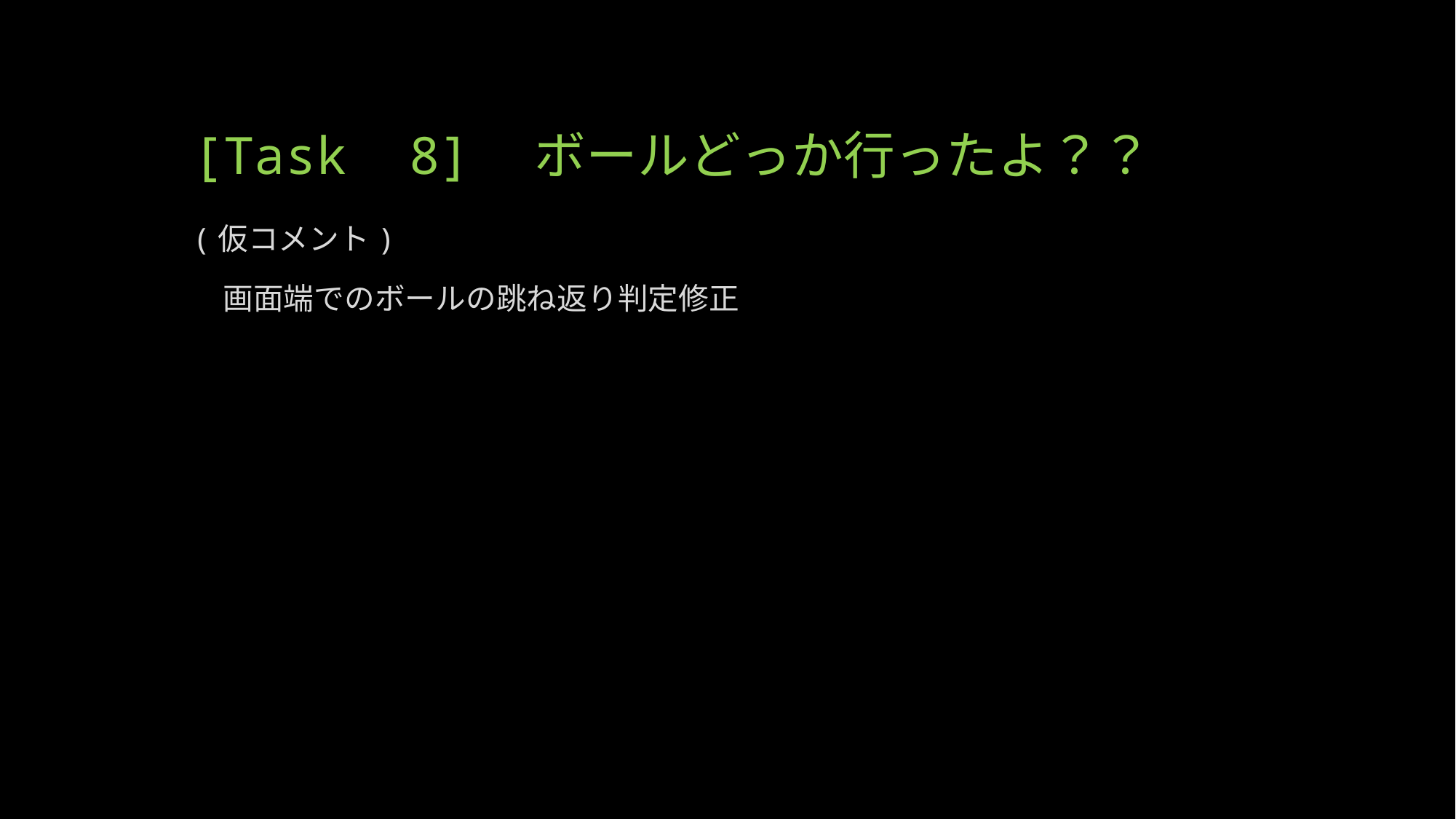

# [Task  8]　ボールどっか行ったよ？？
(仮コメント)
　画面端でのボールの跳ね返り判定修正